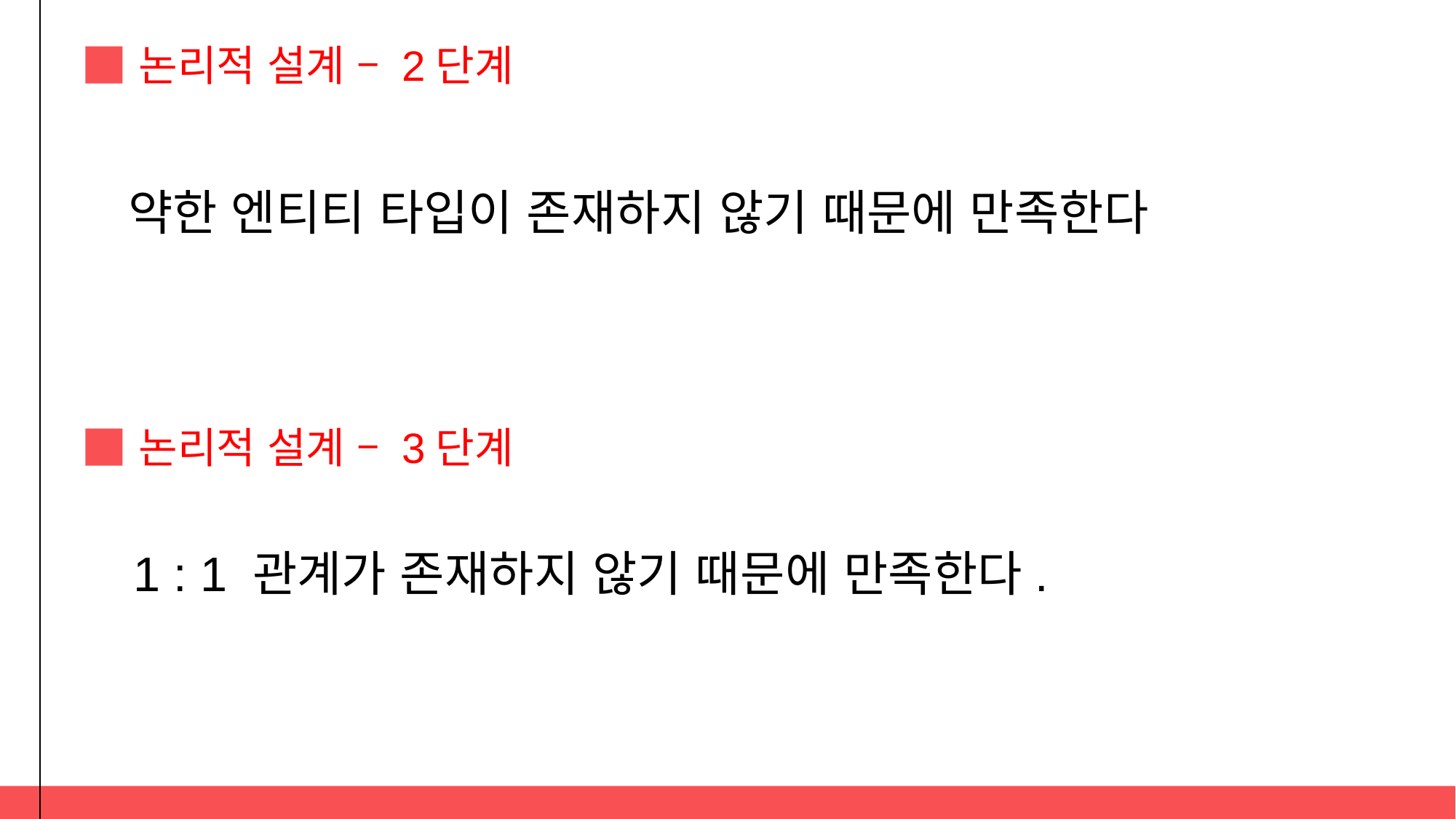

논리적 설계 – 2단계

약한 엔티티 타입이 존재하지 않기 때문에 만족한다
논리적 설계 – 3단계

1 : 1 관계가 존재하지 않기 때문에 만족한다.